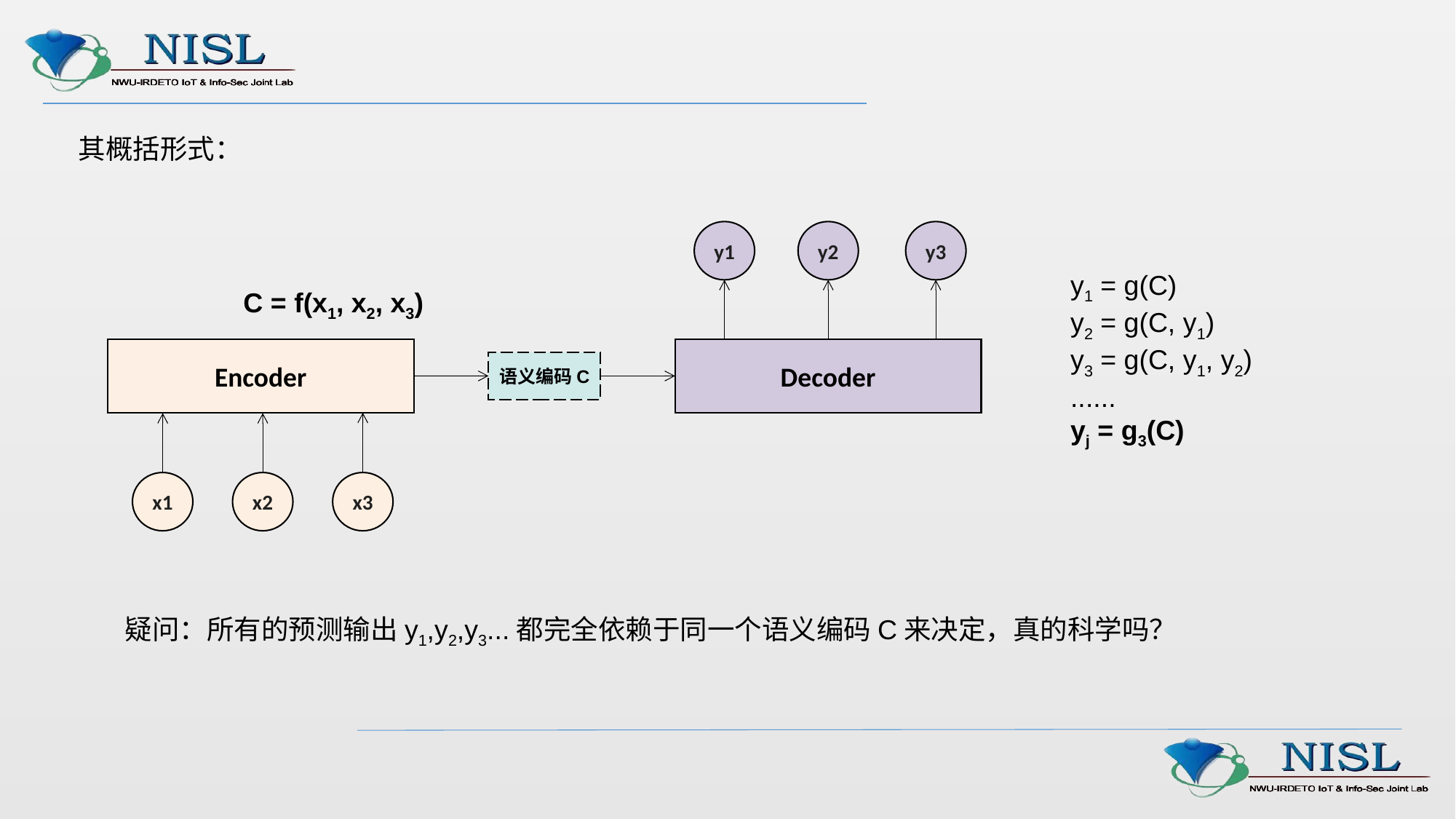

其概括形式：
y1
y2
y3
Encoder
Decoder
语义编码C
x1
x2
x3
y1 = g(C)
y2 = g(C, y1)
y3 = g(C, y1, y2)
......
yj = g3(C)
C = f(x1, x2, x3)
疑问：所有的预测输出y1,y2,y3...都完全依赖于同一个语义编码C来决定，真的科学吗？